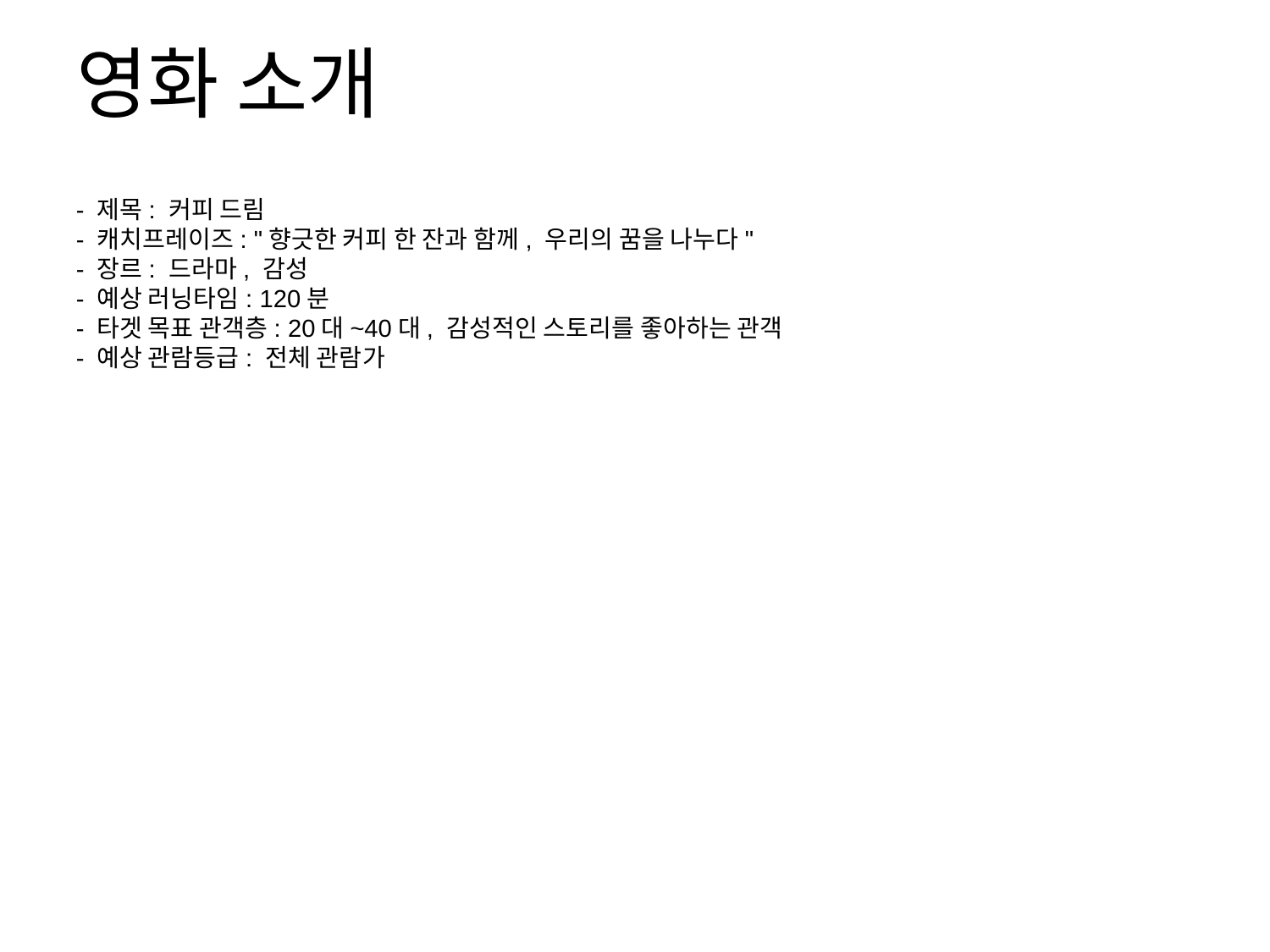

# 영화 소개

- 제목: 커피 드림
- 캐치프레이즈: "향긋한 커피 한 잔과 함께, 우리의 꿈을 나누다"
- 장르: 드라마, 감성
- 예상 러닝타임: 120분
- 타겟 목표 관객층: 20대~40대, 감성적인 스토리를 좋아하는 관객
- 예상 관람등급: 전체 관람가